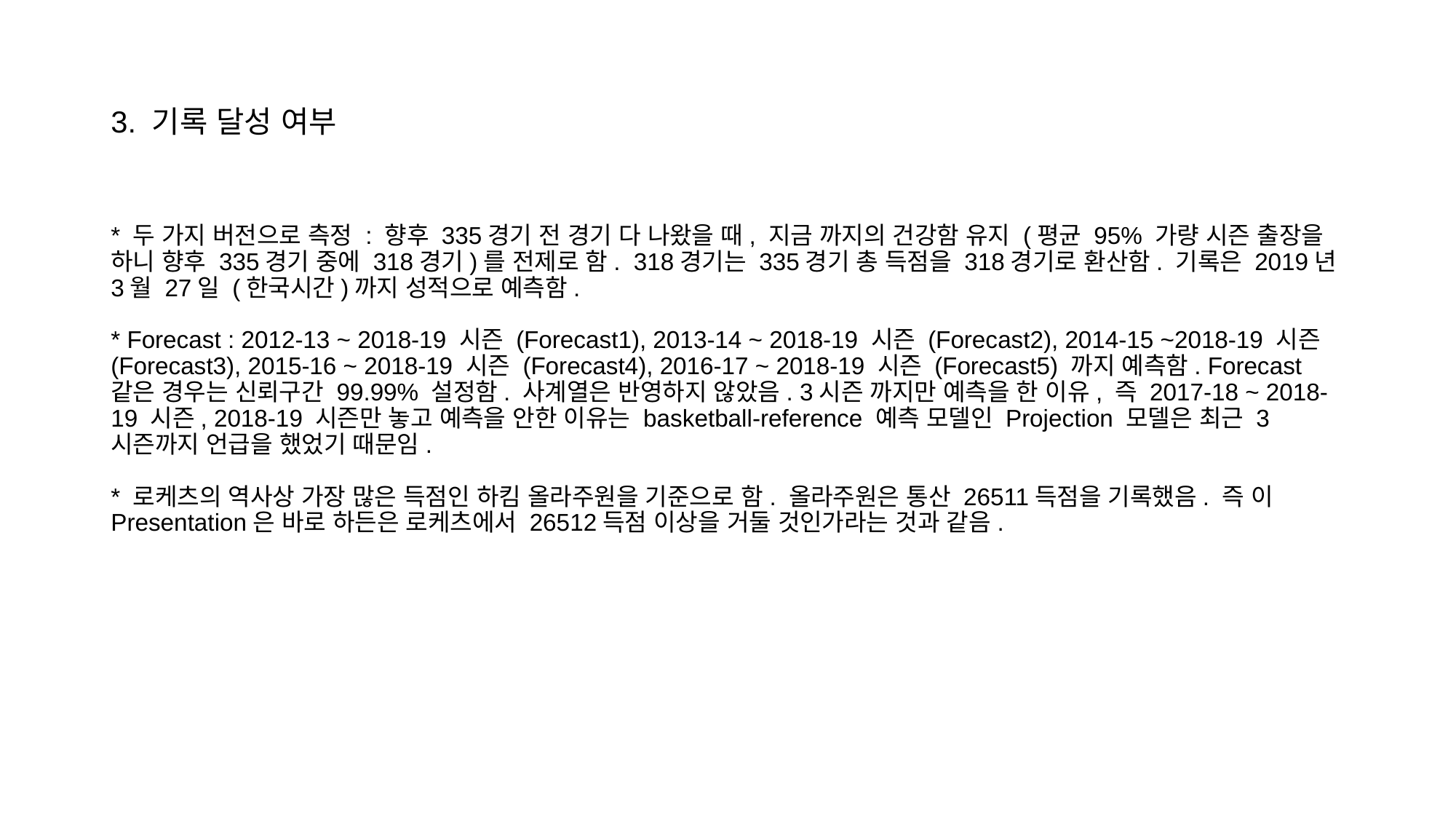

# 3. 기록 달성 여부
* 두 가지 버전으로 측정 : 향후 335경기 전 경기 다 나왔을 때, 지금 까지의 건강함 유지 (평균 95% 가량 시즌 출장을 하니 향후 335경기 중에 318경기)를 전제로 함.  318경기는 335경기 총 득점을 318경기로 환산함. 기록은 2019년 3월 27일 (한국시간)까지 성적으로 예측함.
* Forecast : 2012-13 ~ 2018-19 시즌 (Forecast1), 2013-14 ~ 2018-19 시즌 (Forecast2), 2014-15 ~2018-19 시즌 (Forecast3), 2015-16 ~ 2018-19 시즌 (Forecast4), 2016-17 ~ 2018-19 시즌 (Forecast5) 까지 예측함. Forecast 같은 경우는 신뢰구간 99.99% 설정함. 사계열은 반영하지 않았음. 3시즌 까지만 예측을 한 이유, 즉 2017-18 ~ 2018-19 시즌, 2018-19 시즌만 놓고 예측을 안한 이유는 basketball-reference 예측 모델인 Projection 모델은 최근 3시즌까지 언급을 했었기 때문임.
* 로케츠의 역사상 가장 많은 득점인 하킴 올라주원을 기준으로 함. 올라주원은 통산 26511득점을 기록했음. 즉 이 Presentation은 바로 하든은 로케츠에서 26512득점 이상을 거둘 것인가라는 것과 같음.